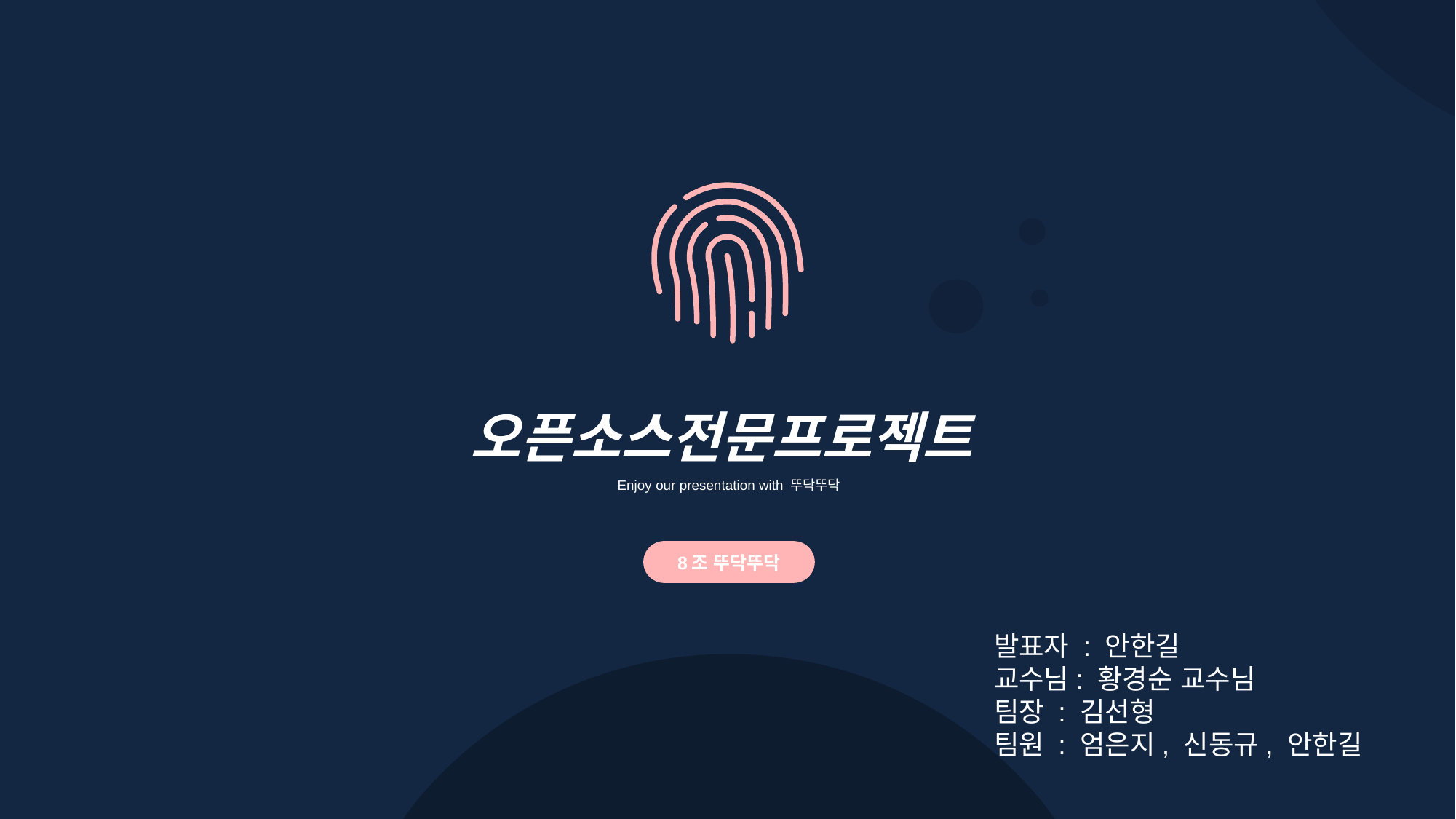

오픈소스전문프로젝트
Enjoy our presentation with 뚜닥뚜닥
8조 뚜닥뚜닥
발표자 : 안한길
교수님: 황경순 교수님
팀장 : 김선형
팀원 : 엄은지, 신동규, 안한길